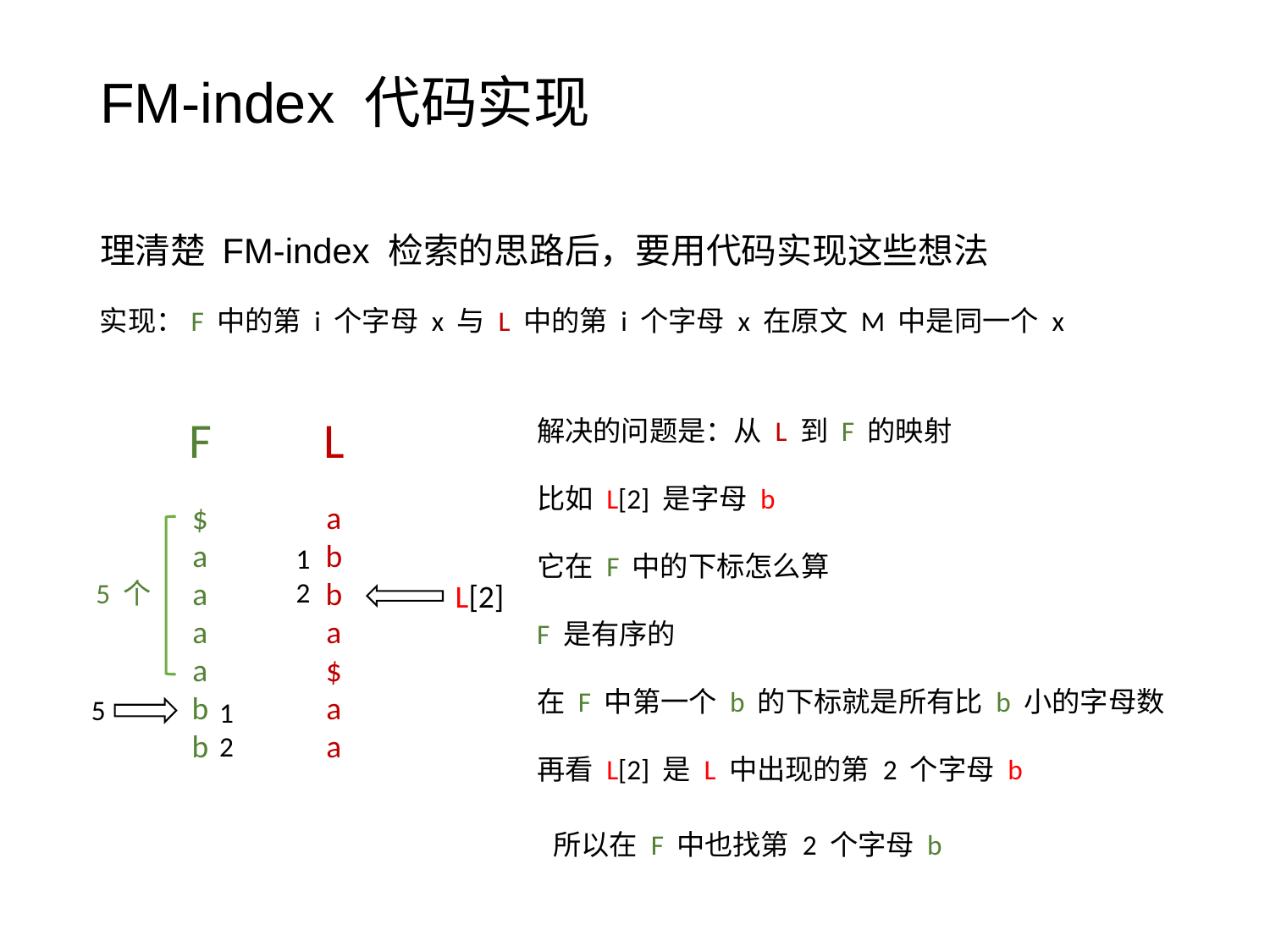

# FM-index 代码实现
理清楚 FM-index 检索的思路后，要用代码实现这些想法
实现：F 中的第 i 个字母 x 与 L 中的第 i 个字母 x 在原文 M 中是同一个 x
L

a
b
b
a
$
a
a
F

$
a
a
a
a
b
b
解决的问题是：从 L 到 F 的映射

比如 L[2] 是字母 b

它在 F 中的下标怎么算

F 是有序的

在 F 中第一个 b 的下标就是所有比 b 小的字母数

再看 L[2] 是 L 中出现的第 2 个字母 b

1
2
5 个
L[2]

5
1
2

所以在 F 中也找第 2 个字母 b